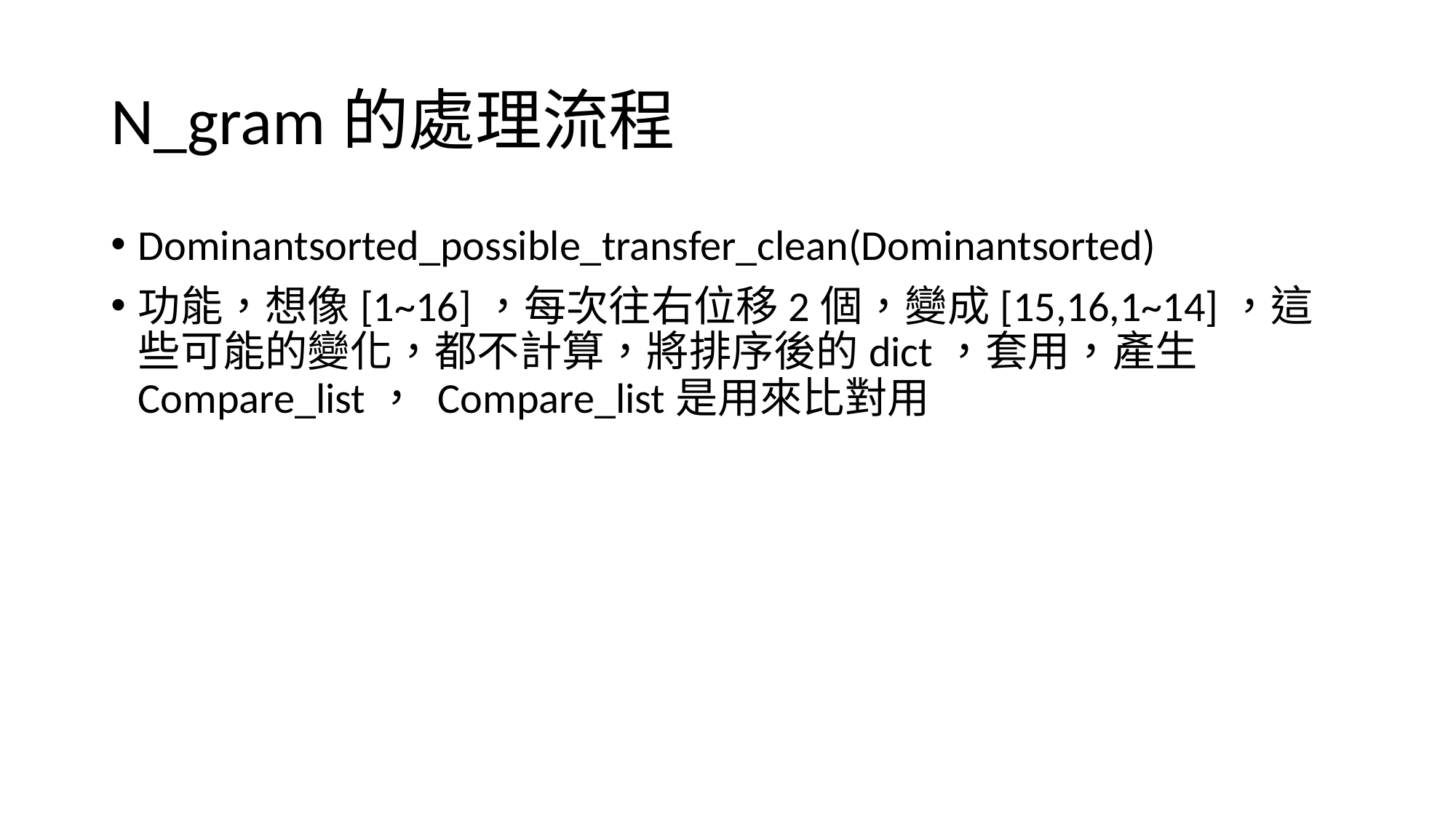

# N_gram的處理流程
Dominantsorted_possible_transfer_clean(Dominantsorted)
功能，想像[1~16]，每次往右位移2個，變成[15,16,1~14]，這些可能的變化，都不計算，將排序後的dict，套用，產生Compare_list， Compare_list是用來比對用